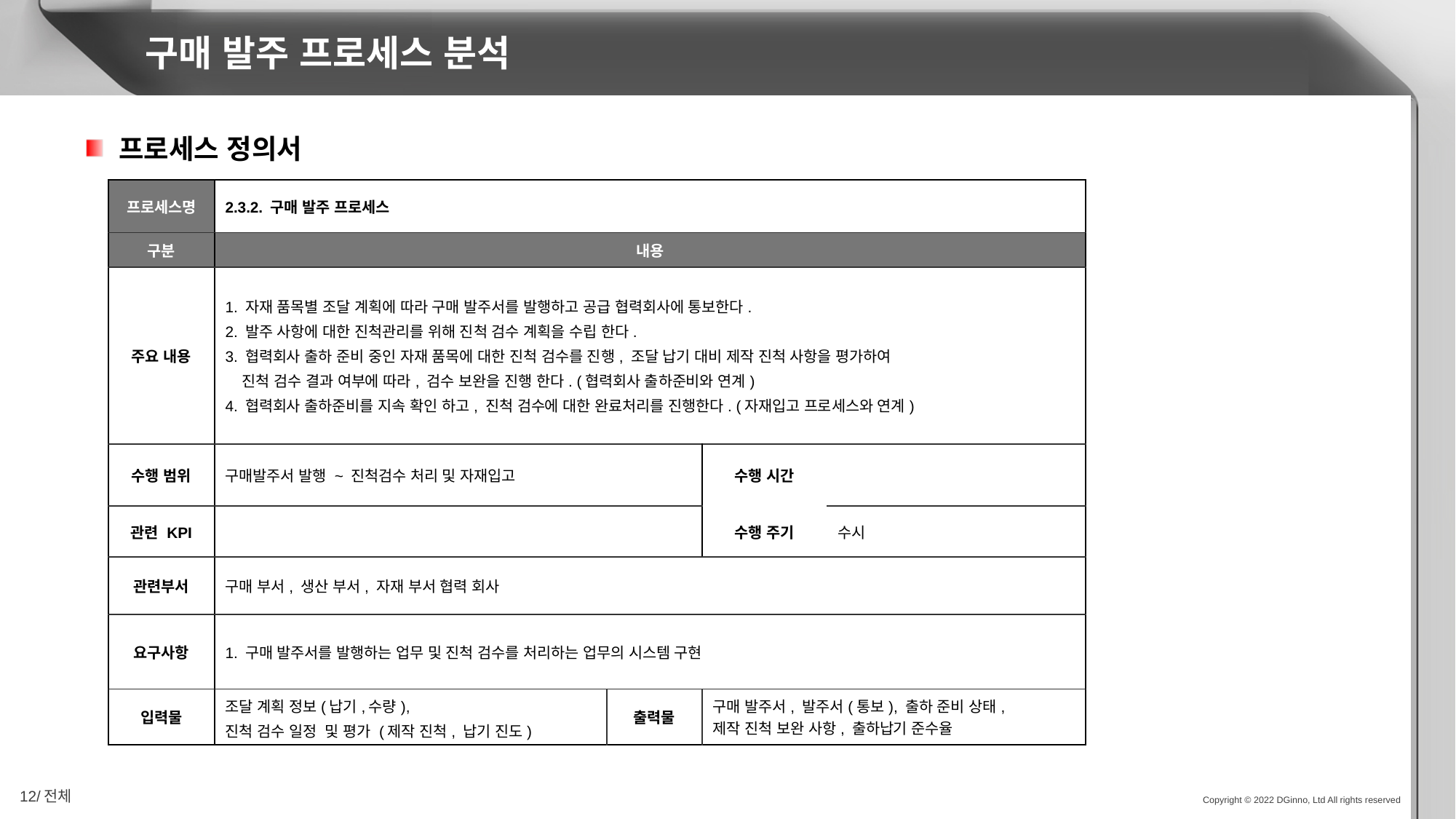

구매 발주 프로세스 분석
 프로세스 정의서
| 프로세스명 | 2.3.2. 구매 발주 프로세스 |  |  |  |
| --- | --- | --- | --- | --- |
| 구분 | 내용 |  |  |  |
| 주요 내용 | 1. 자재 품목별 조달 계획에 따라 구매 발주서를 발행하고 공급 협력회사에 통보한다. 2. 발주 사항에 대한 진척관리를 위해 진척 검수 계획을 수립 한다. 3. 협력회사 출하 준비 중인 자재 품목에 대한 진척 검수를 진행, 조달 납기 대비 제작 진척 사항을 평가하여 진척 검수 결과 여부에 따라, 검수 보완을 진행 한다. (협력회사 출하준비와 연계) 4. 협력회사 출하준비를 지속 확인 하고, 진척 검수에 대한 완료처리를 진행한다. (자재입고 프로세스와 연계) |  |  |  |
| 수행 범위 | 구매발주서 발행 ~ 진척검수 처리 및 자재입고 |  | 수행 시간 |  |
| 관련 KPI |  |  | 수행 주기 | 수시 |
| 관련부서 | 구매 부서, 생산 부서, 자재 부서 협력 회사 |  |  |  |
| 요구사항 | 1. 구매 발주서를 발행하는 업무 및 진척 검수를 처리하는 업무의 시스템 구현 |  |  |  |
| 입력물 | 조달 계획 정보(납기,수량), 진척 검수 일정 및 평가 (제작 진척, 납기 진도) | 출력물 | 구매 발주서, 발주서(통보), 출하 준비 상태, 제작 진척 보완 사항, 출하납기 준수율 |  |